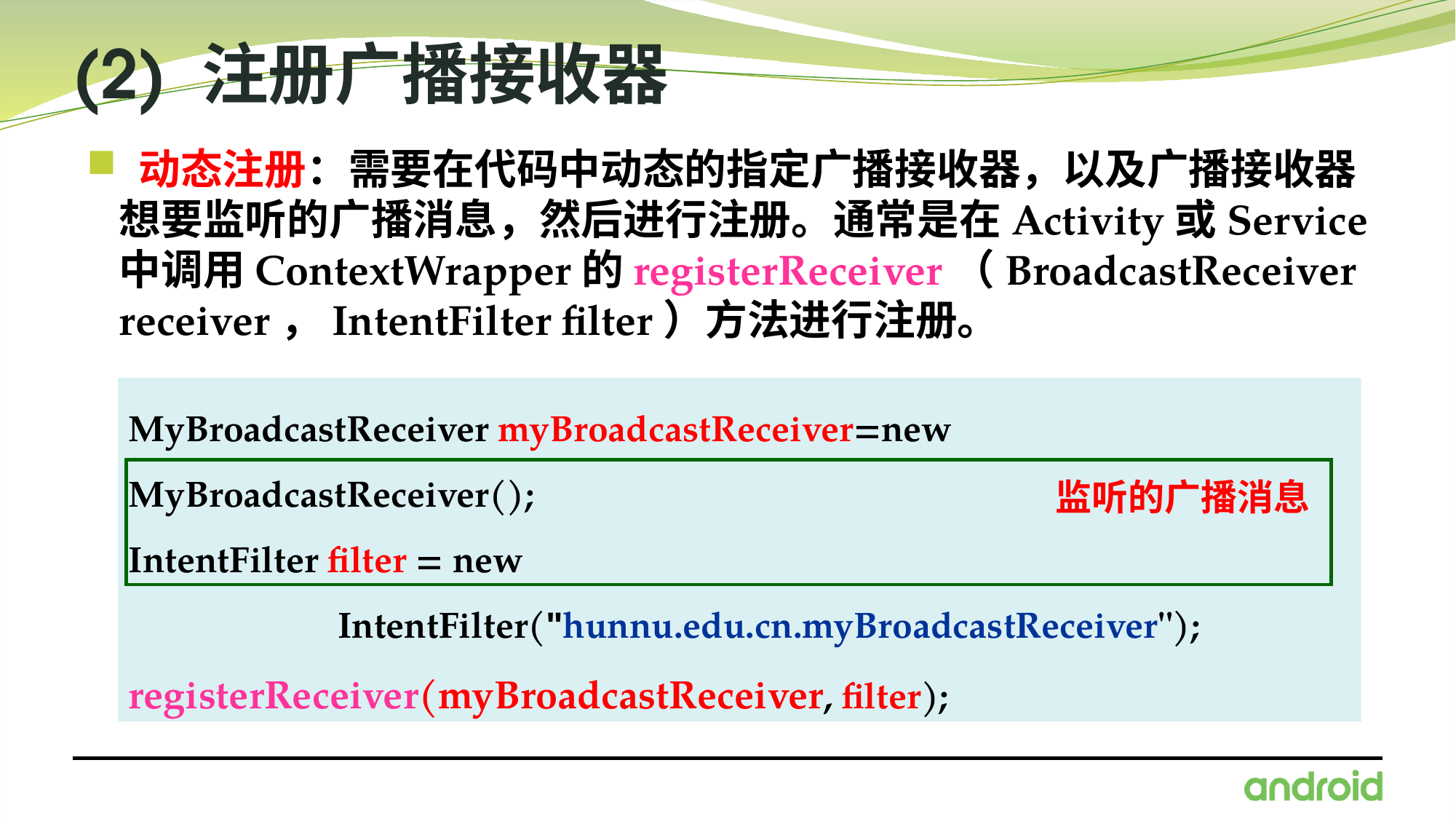

# (2) 注册广播接收器
 动态注册：需要在代码中动态的指定广播接收器，以及广播接收器想要监听的广播消息，然后进行注册。通常是在Activity或Service中调用ContextWrapper的registerReceiver（BroadcastReceiver receiver，IntentFilter filter）方法进行注册。
MyBroadcastReceiver myBroadcastReceiver=new MyBroadcastReceiver();
IntentFilter filter = new
                       IntentFilter("hunnu.edu.cn.myBroadcastReceiver");
registerReceiver(myBroadcastReceiver, filter);

监听的广播消息